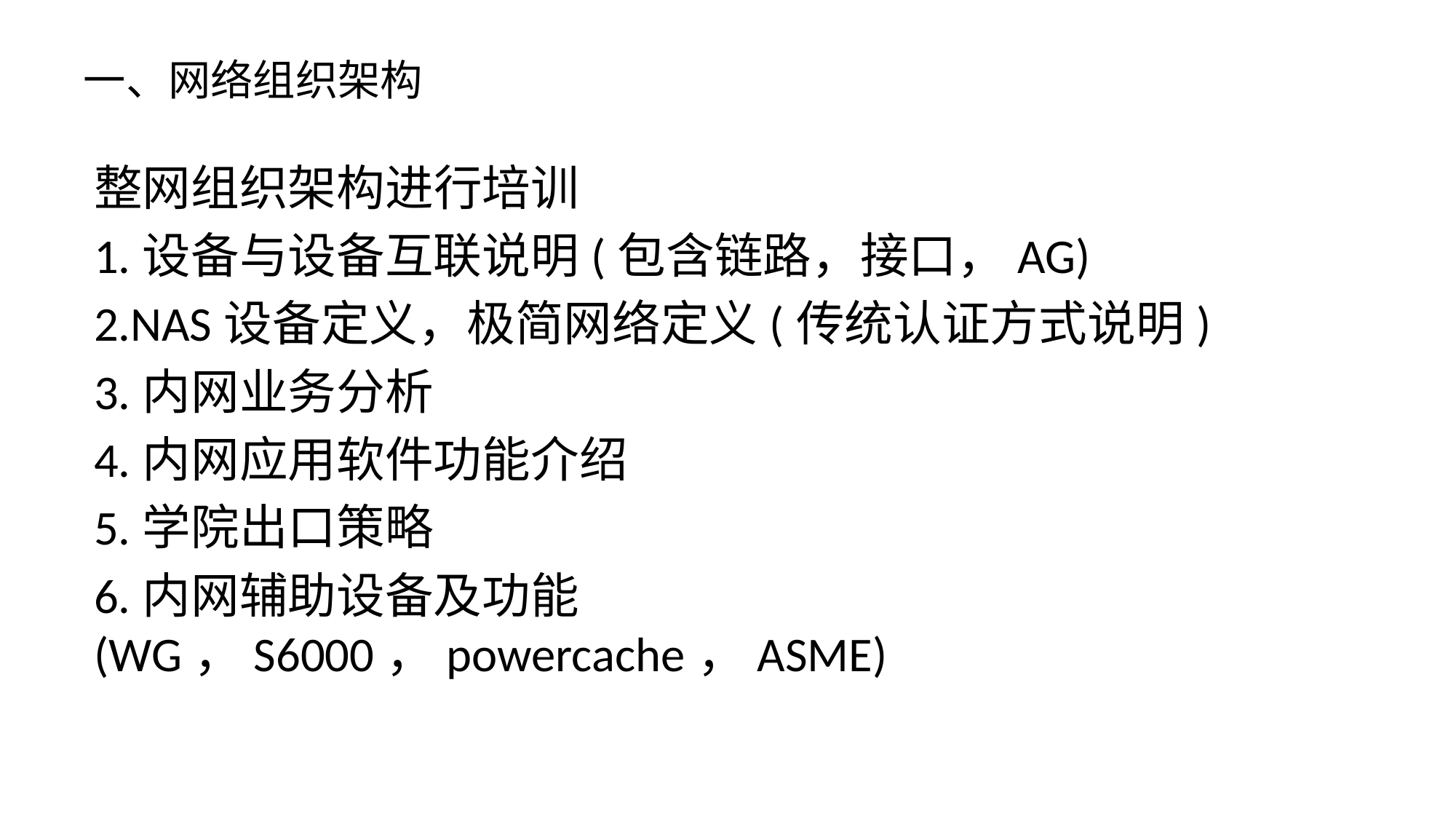

# 一、网络组织架构
整网组织架构进行培训
1.设备与设备互联说明(包含链路，接口，AG)
2.NAS设备定义，极简网络定义(传统认证方式说明)
3.内网业务分析
4.内网应用软件功能介绍
5.学院出口策略
6.内网辅助设备及功能(WG，S6000，powercache，ASME)